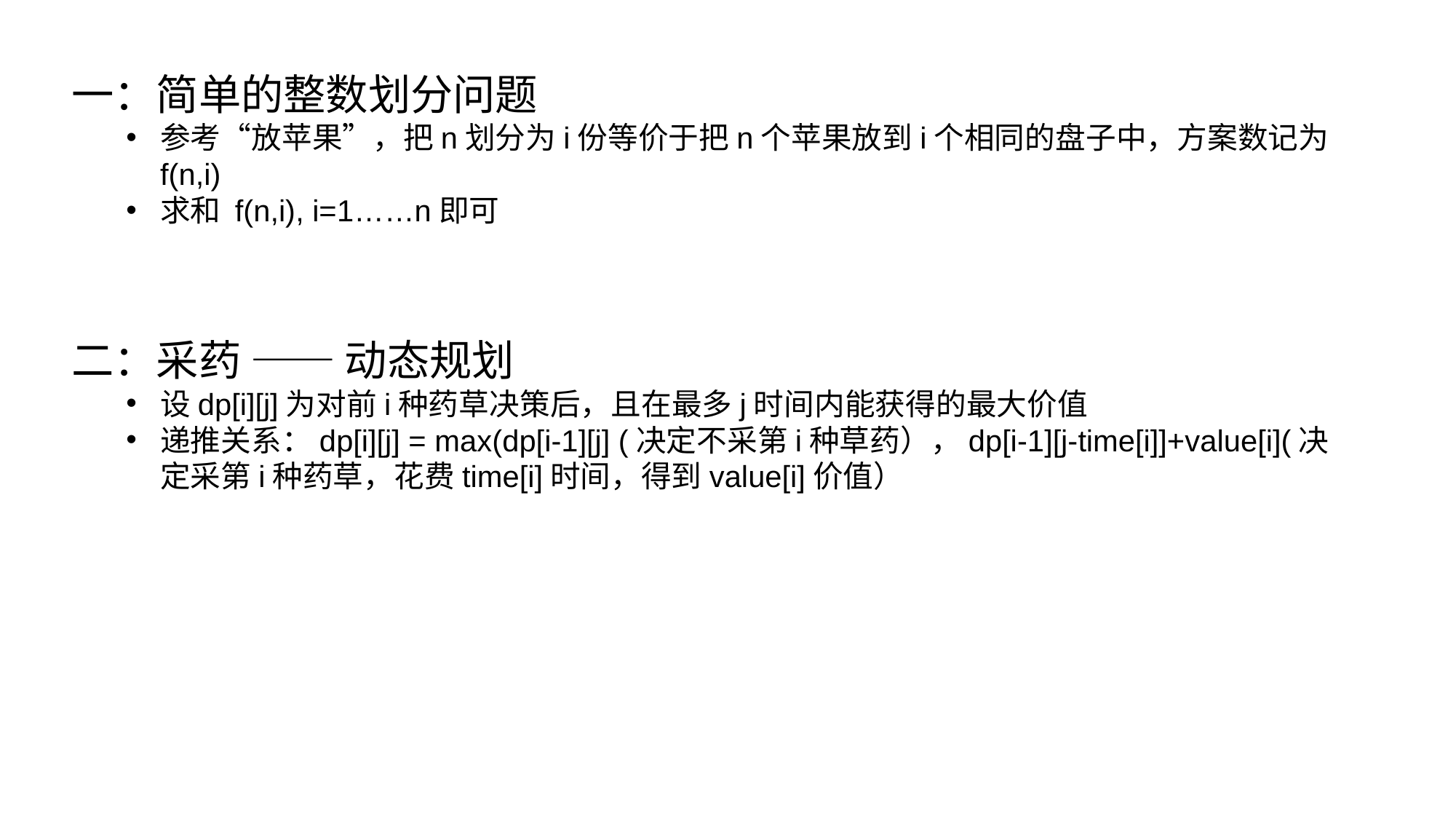

一：简单的整数划分问题
参考“放苹果”，把n划分为i份等价于把n个苹果放到i个相同的盘子中，方案数记为f(n,i)
求和 f(n,i), i=1……n即可

二：采药 —— 动态规划
设dp[i][j]为对前i种药草决策后，且在最多j时间内能获得的最大价值
递推关系：dp[i][j] = max(dp[i-1][j] (决定不采第i种草药），dp[i-1][j-time[i]]+value[i](决定采第i种药草，花费time[i]时间，得到value[i]价值）